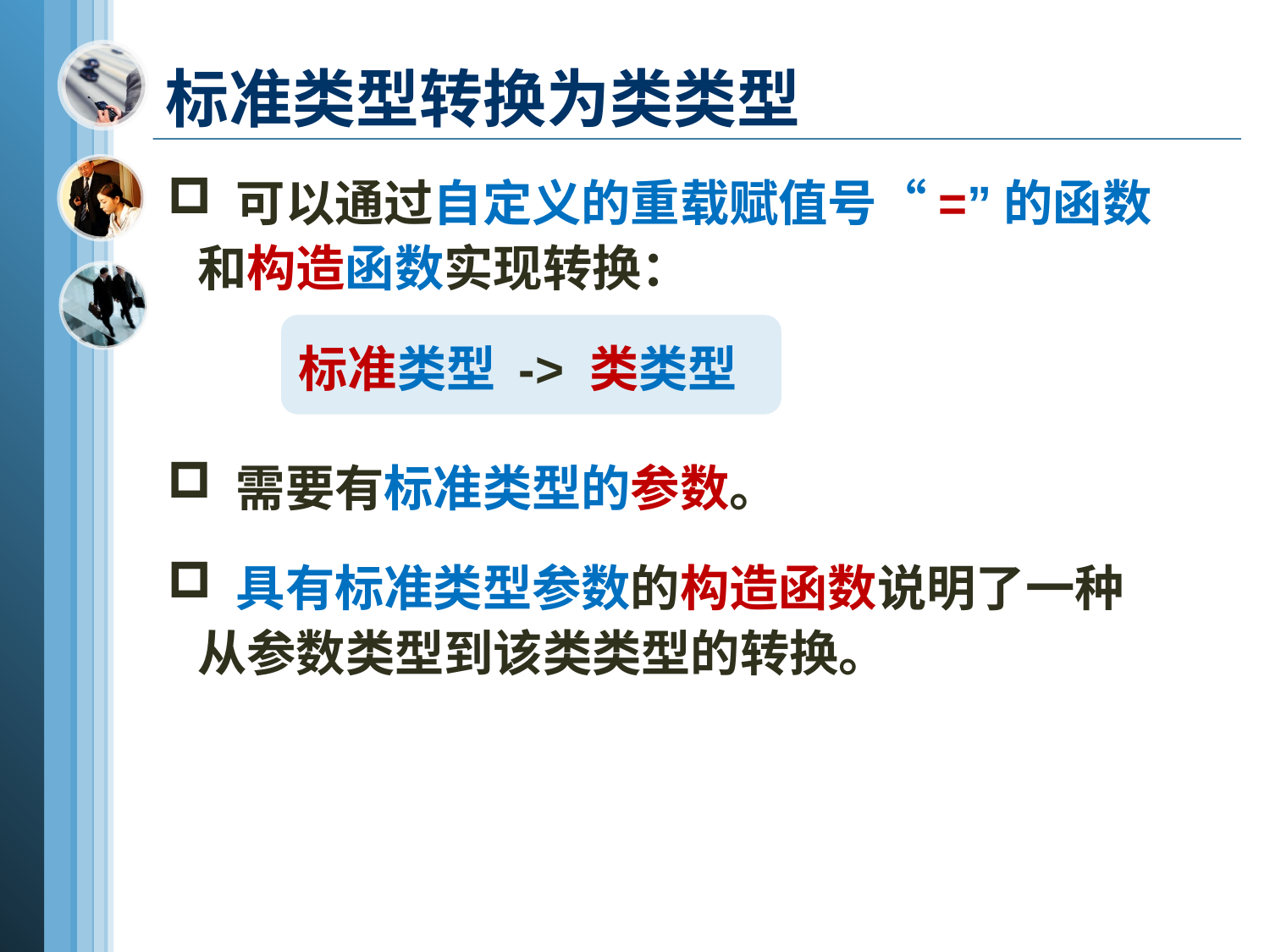

标准类型转换为类类型
 可以通过自定义的重载赋值号“=”的函数和构造函数实现转换：
标准类型 -> 类类型
 需要有标准类型的参数。
 具有标准类型参数的构造函数说明了一种从参数类型到该类类型的转换。